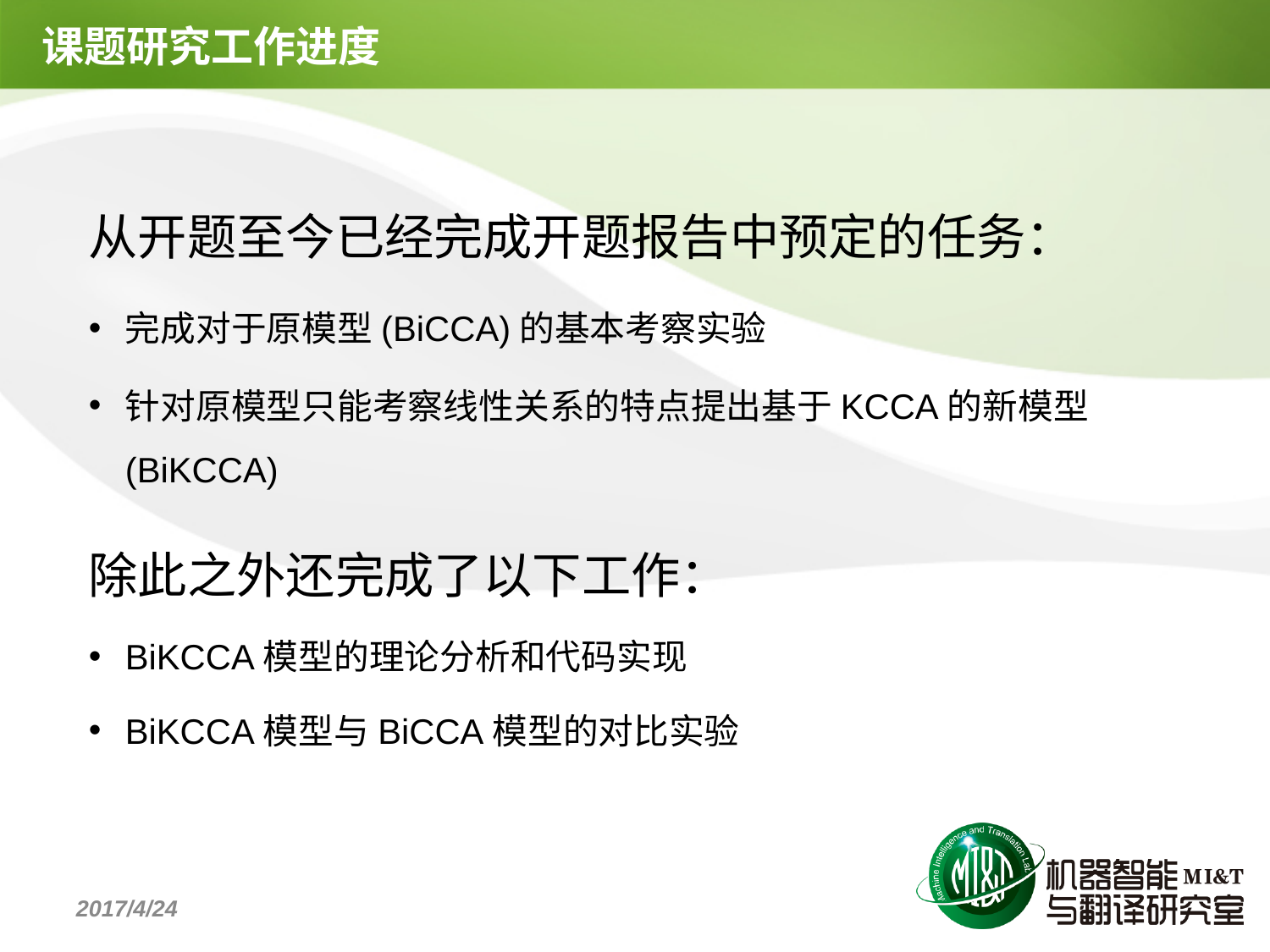

# 课题研究工作进度
从开题至今已经完成开题报告中预定的任务：
完成对于原模型(BiCCA)的基本考察实验
针对原模型只能考察线性关系的特点提出基于KCCA的新模型(BiKCCA)
除此之外还完成了以下工作：
BiKCCA模型的理论分析和代码实现
BiKCCA模型与BiCCA模型的对比实验
2017/4/24